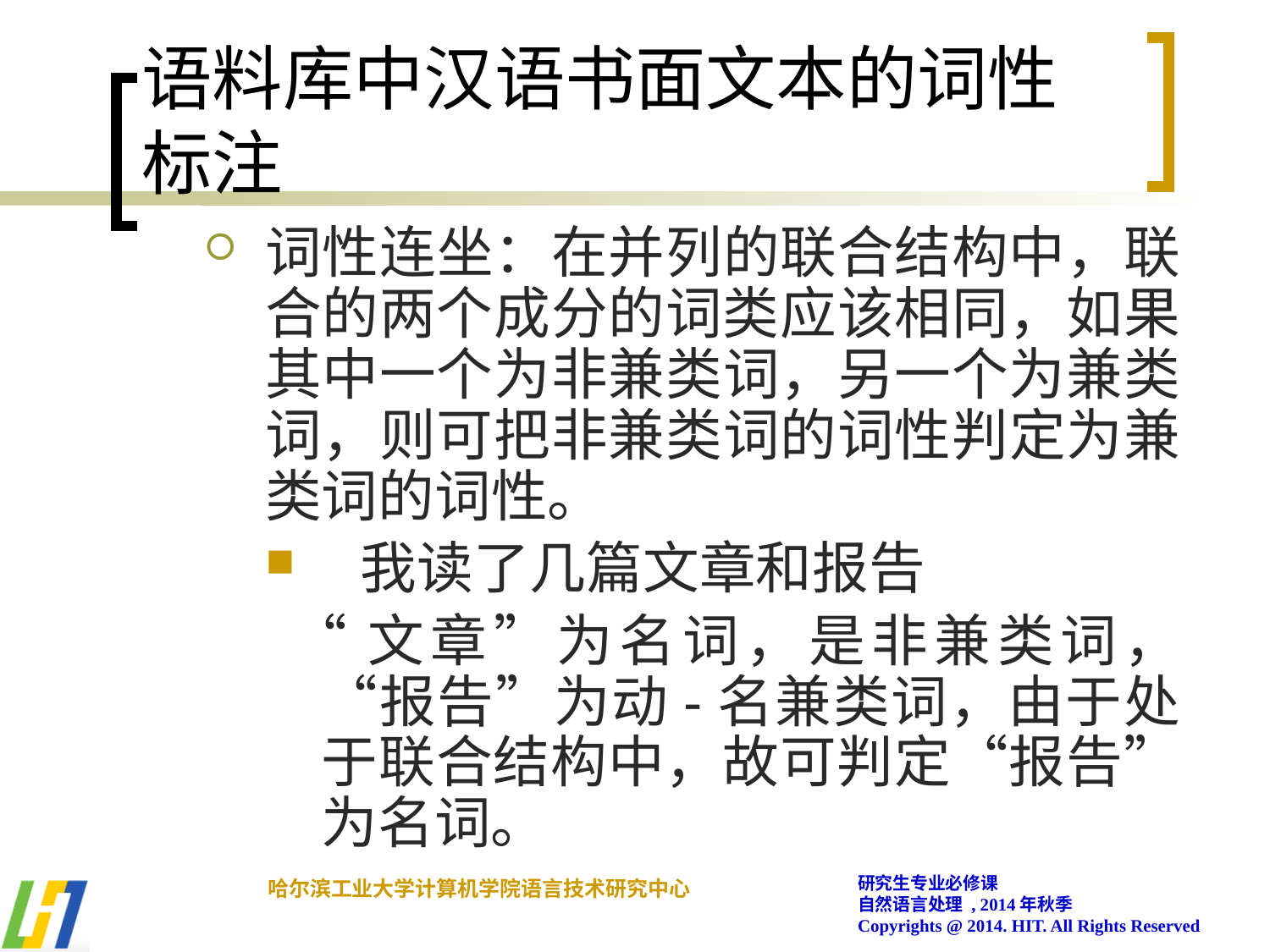

# 语料库中汉语书面文本的词性标注
词性连坐：在并列的联合结构中，联合的两个成分的词类应该相同，如果其中一个为非兼类词，另一个为兼类词，则可把非兼类词的词性判定为兼类词的词性。
  我读了几篇文章和报告
 “文章”为名词，是非兼类词，“报告”为动-名兼类词，由于处于联合结构中，故可判定“报告”为名词。

研究生专业必修课
自然语言处理 , 2014年秋季
Copyrights @ 2014. HIT. All Rights Reserved
哈尔滨工业大学计算机学院语言技术研究中心